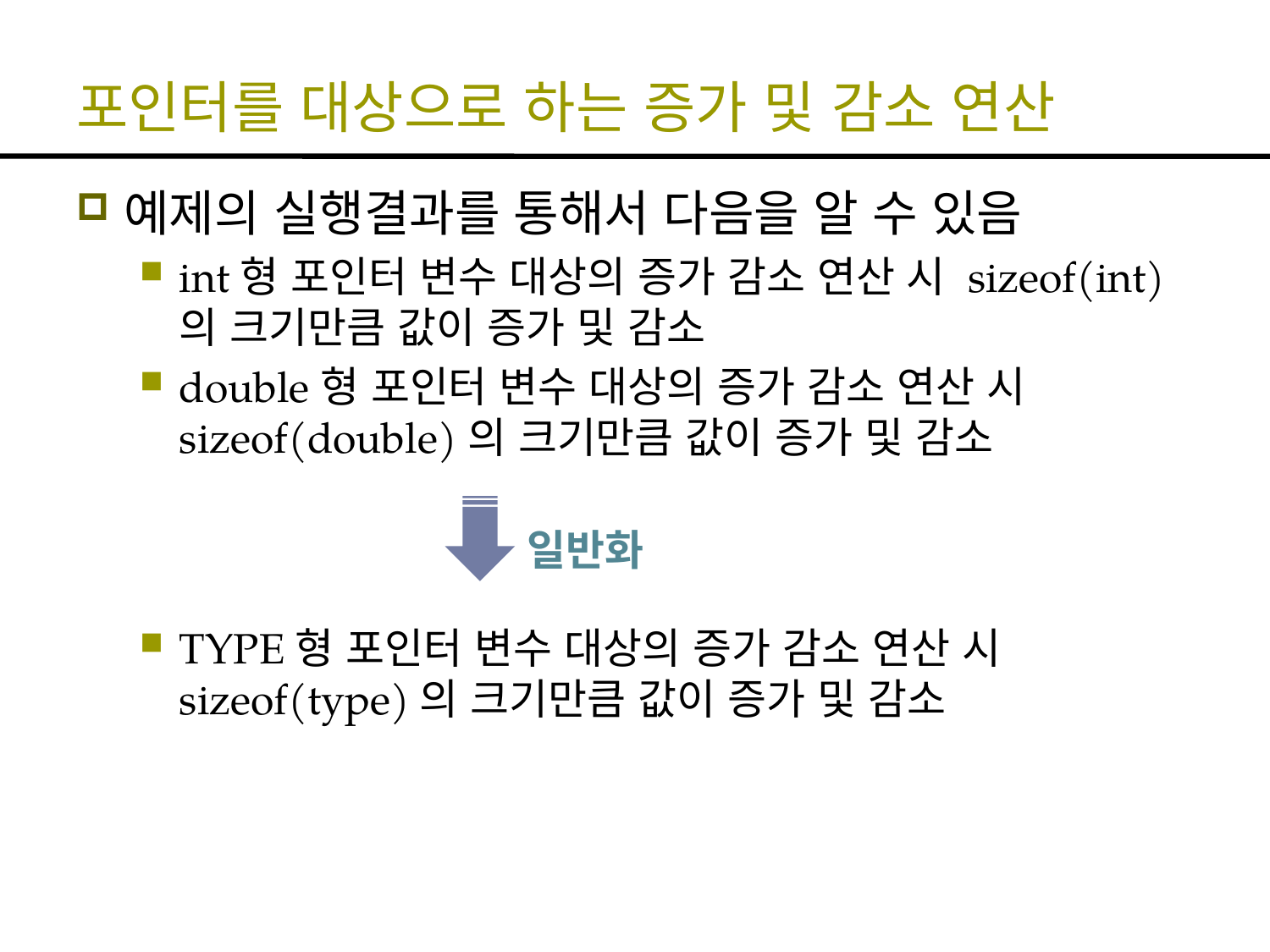

# 포인터를 대상으로 하는 증가 및 감소 연산
예제의 실행결과를 통해서 다음을 알 수 있음
int형 포인터 변수 대상의 증가 감소 연산 시 sizeof(int)의 크기만큼 값이 증가 및 감소
double형 포인터 변수 대상의 증가 감소 연산 시 sizeof(double)의 크기만큼 값이 증가 및 감소

TYPE형 포인터 변수 대상의 증가 감소 연산 시 sizeof(type)의 크기만큼 값이 증가 및 감소
일반화